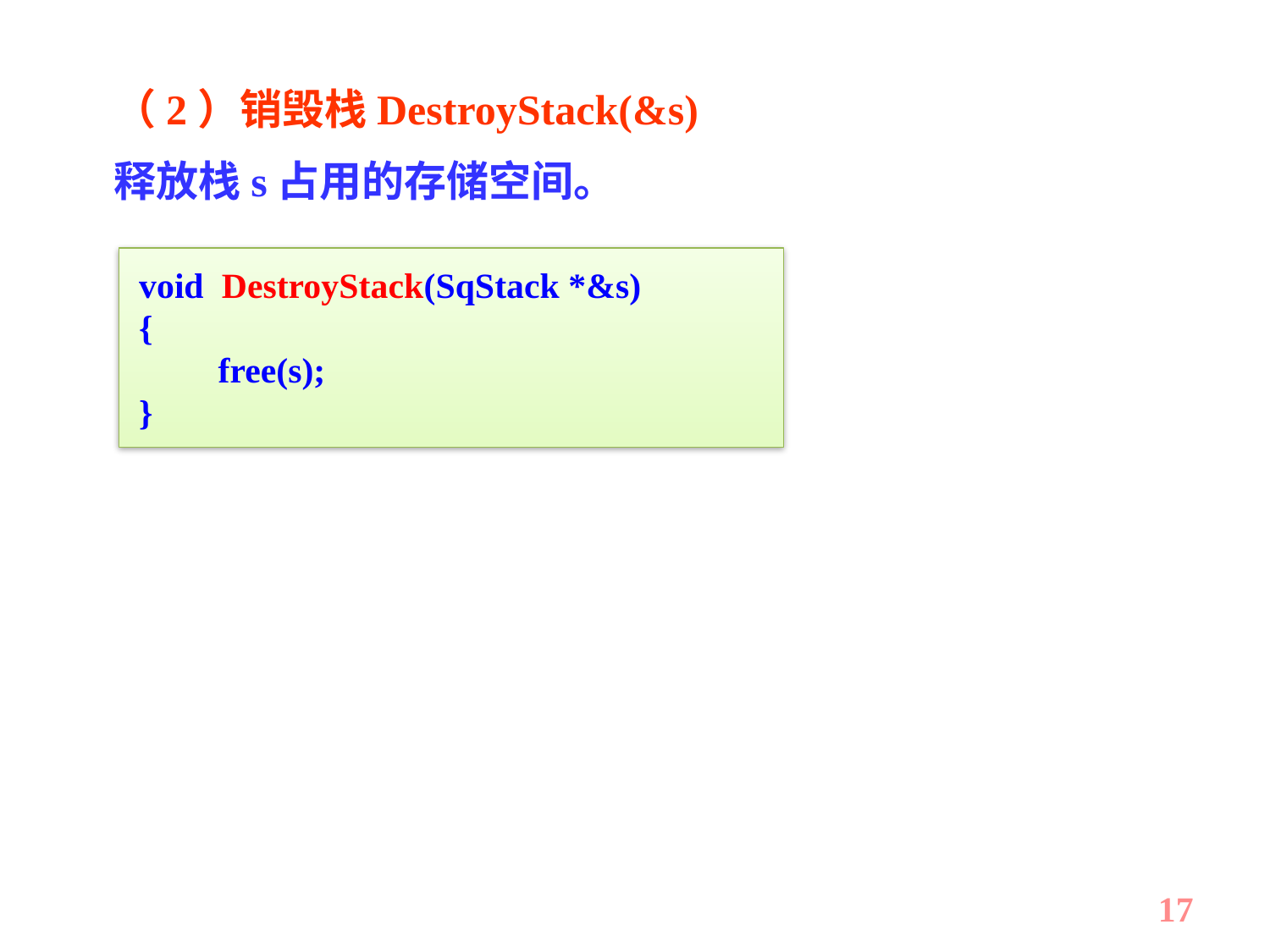

（2）销毁栈DestroyStack(&s)
    释放栈s占用的存储空间。
void  DestroyStack(SqStack *&s)
{
　　free(s);
}
17